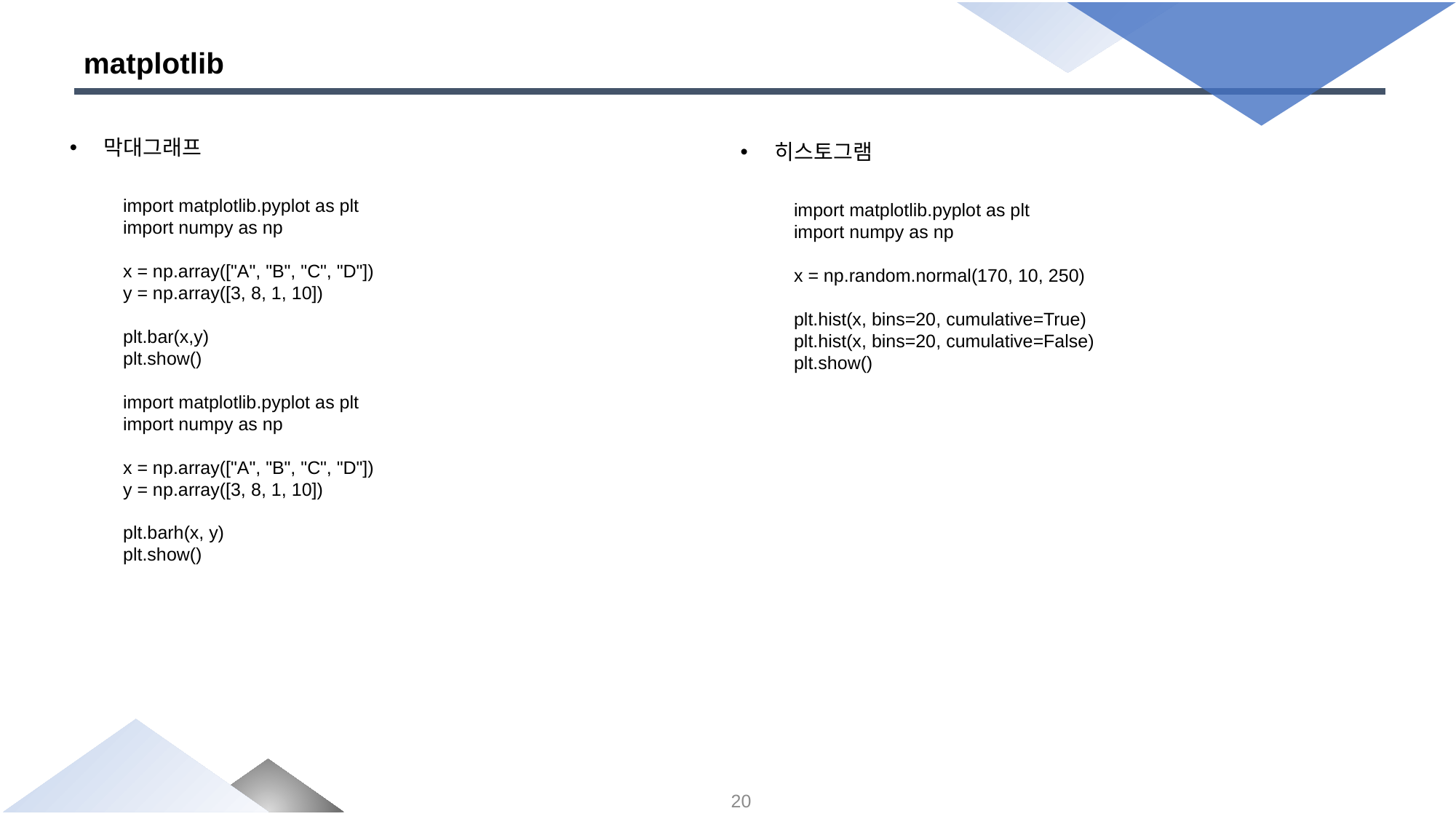

# matplotlib
막대그래프

import matplotlib.pyplot as plt
import numpy as np

x = np.array(["A", "B", "C", "D"])
y = np.array([3, 8, 1, 10])

plt.bar(x,y)
plt.show()

import matplotlib.pyplot as plt
import numpy as np

x = np.array(["A", "B", "C", "D"])
y = np.array([3, 8, 1, 10])

plt.barh(x, y)
plt.show()

히스토그램

import matplotlib.pyplot as plt
import numpy as np

x = np.random.normal(170, 10, 250)

plt.hist(x, bins=20, cumulative=True)
plt.hist(x, bins=20, cumulative=False)
plt.show()
20